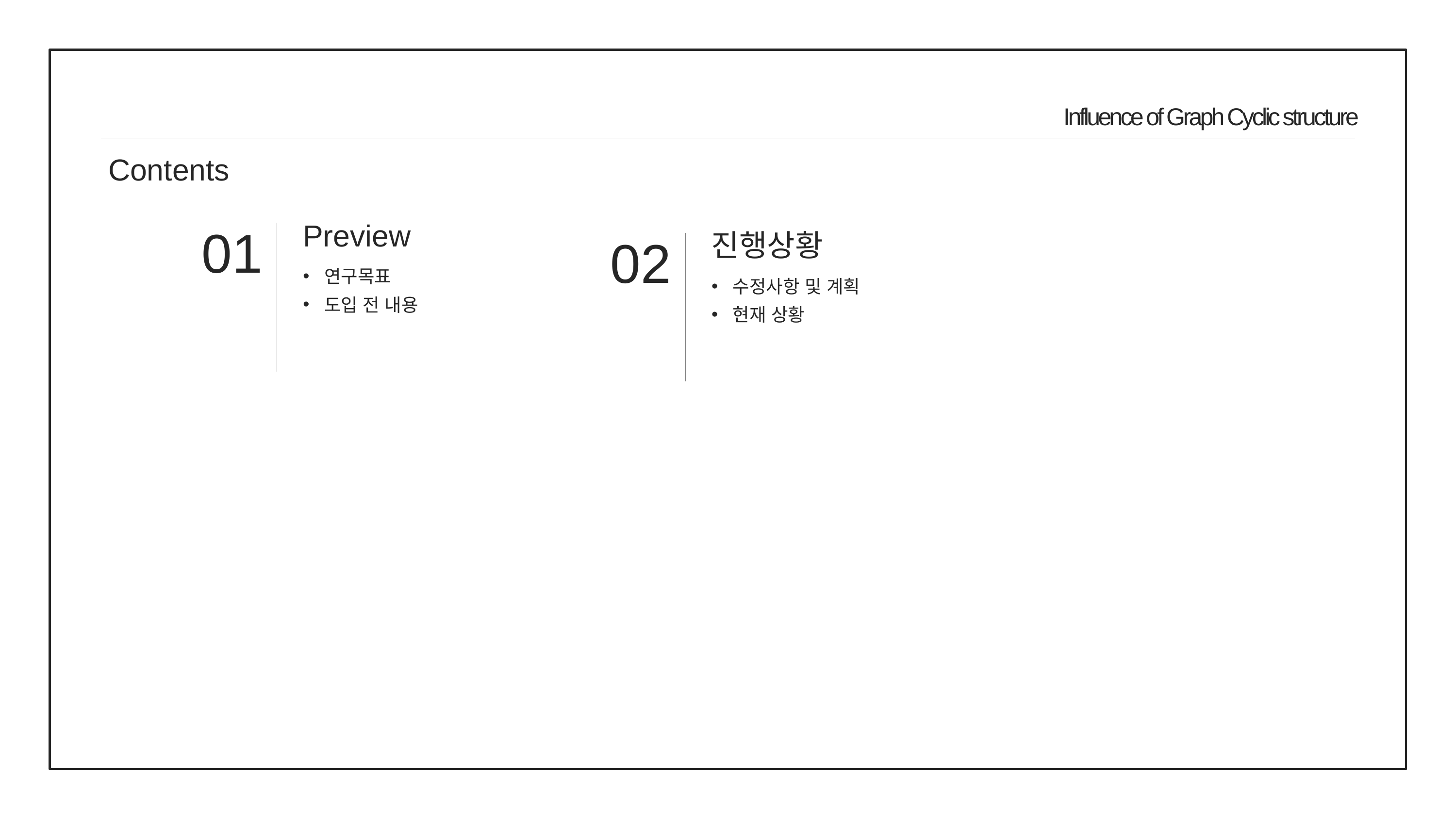

Influence of Graph Cyclic structure
Contents
Preview
01
연구목표
도입 전 내용
진행상황
02
수정사항 및 계획
현재 상황